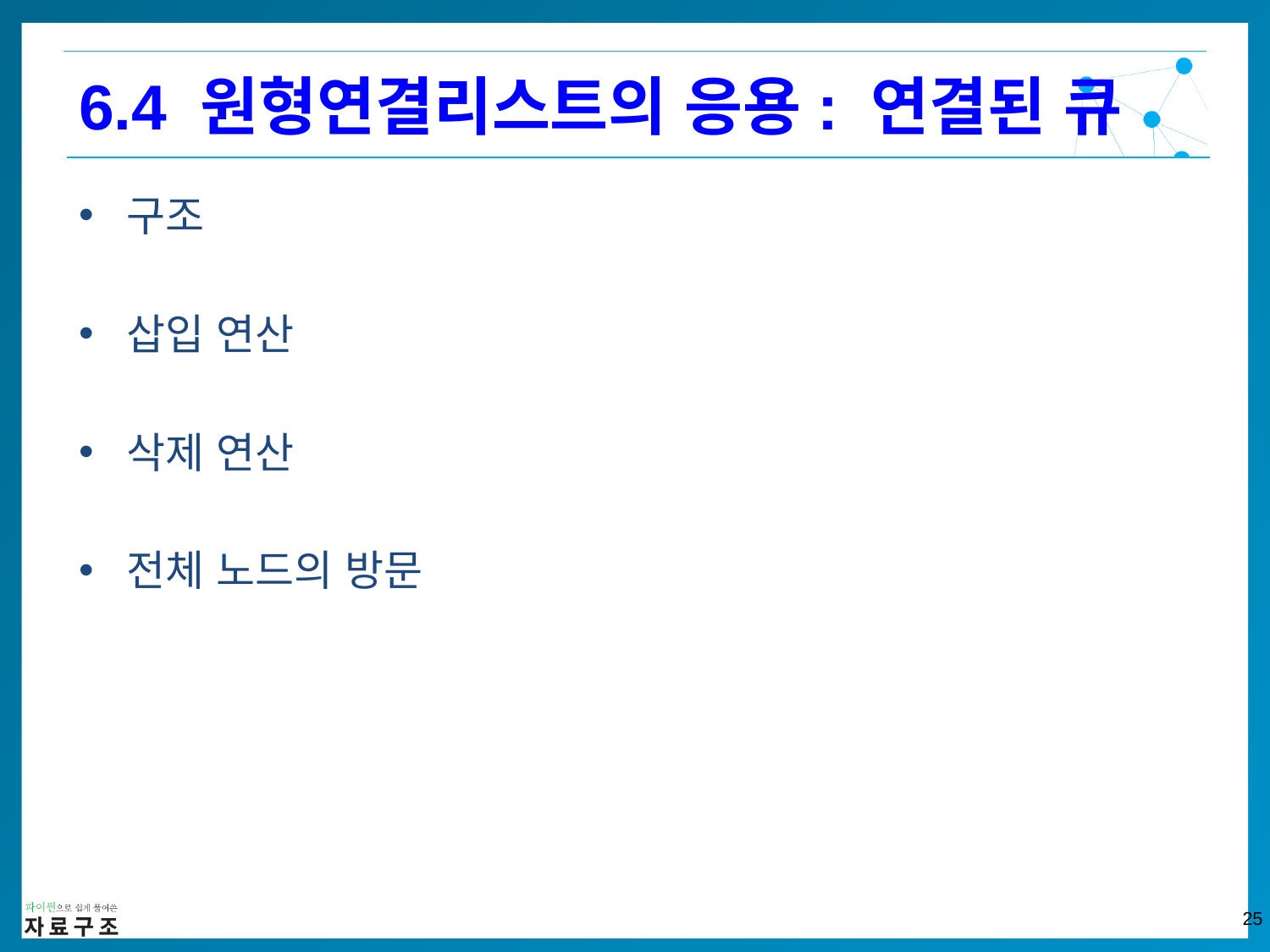

6.4 원형연결리스트의 응용: 연결된 큐
구조

삽입 연산

삭제 연산

전체 노드의 방문